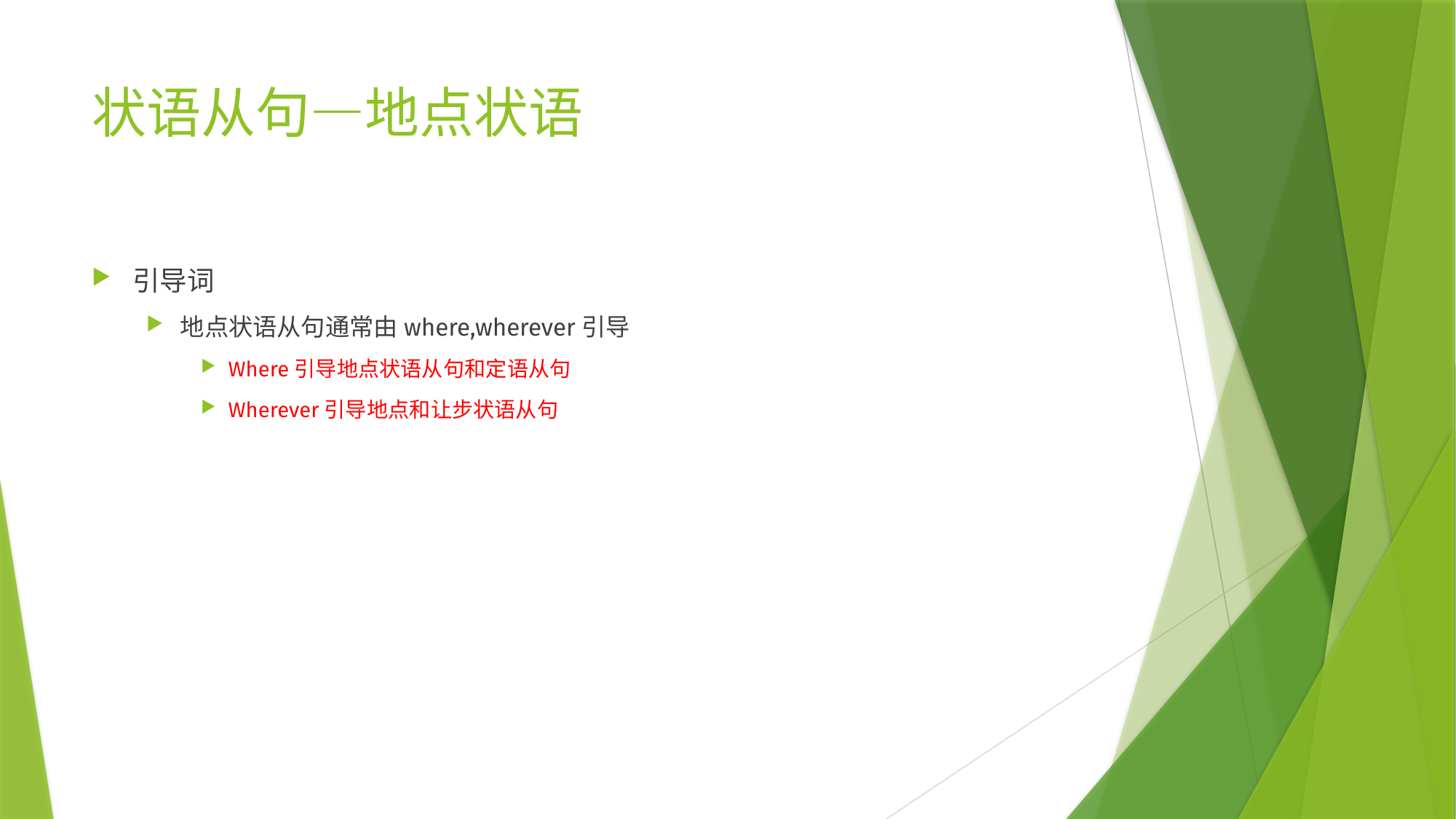

# 状语从句—地点状语
引导词
地点状语从句通常由where,wherever引导
Where引导地点状语从句和定语从句
Wherever引导地点和让步状语从句